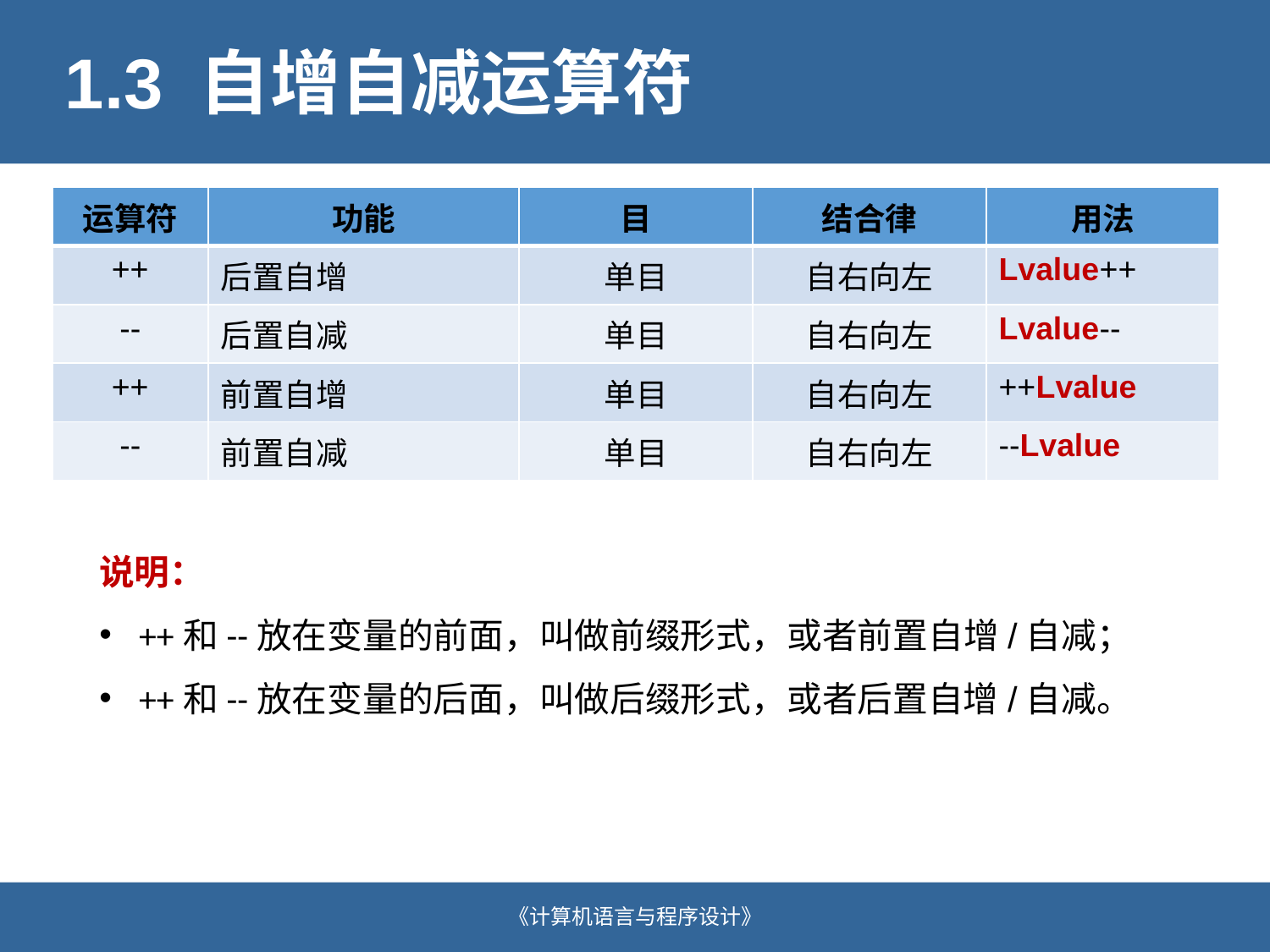

# 1.3 自增自减运算符
| 运算符 | 功能 | 目 | 结合律 | 用法 |
| --- | --- | --- | --- | --- |
| ++ | 后置自增 | 单目 | 自右向左 | Lvalue++ |
| -- | 后置自减 | 单目 | 自右向左 | Lvalue-- |
| ++ | 前置自增 | 单目 | 自右向左 | ++Lvalue |
| -- | 前置自减 | 单目 | 自右向左 | --Lvalue |

说明：
++和--放在变量的前面，叫做前缀形式，或者前置自增/自减；
++和--放在变量的后面，叫做后缀形式，或者后置自增/自减。

《计算机语言与程序设计》
23